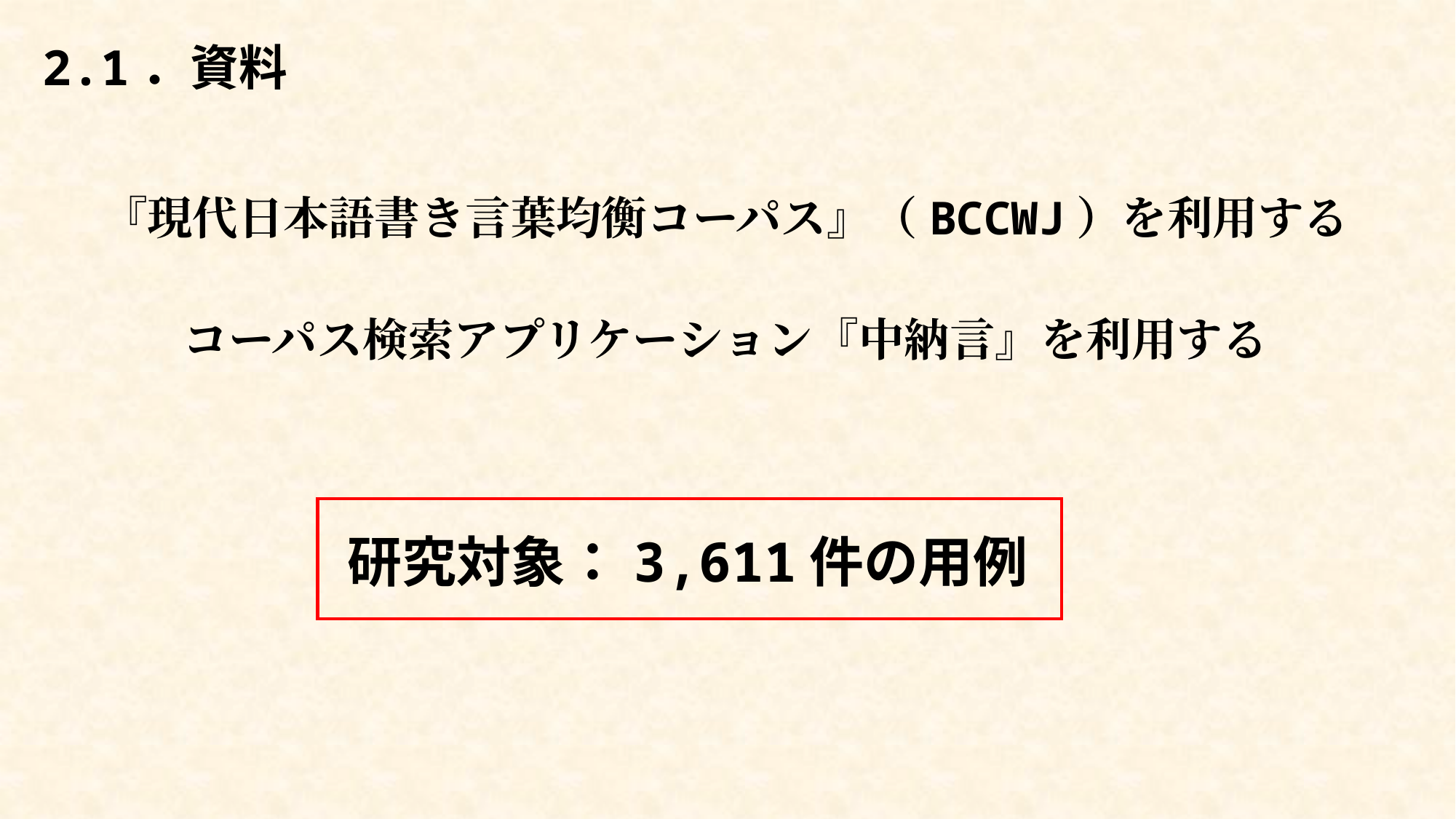

2.1．資料
『現代日本語書き言葉均衡コーパス』（BCCWJ）を利用する
コーパス検索アプリケーション『中納言』を利用する

　研究対象：3,611件の用例